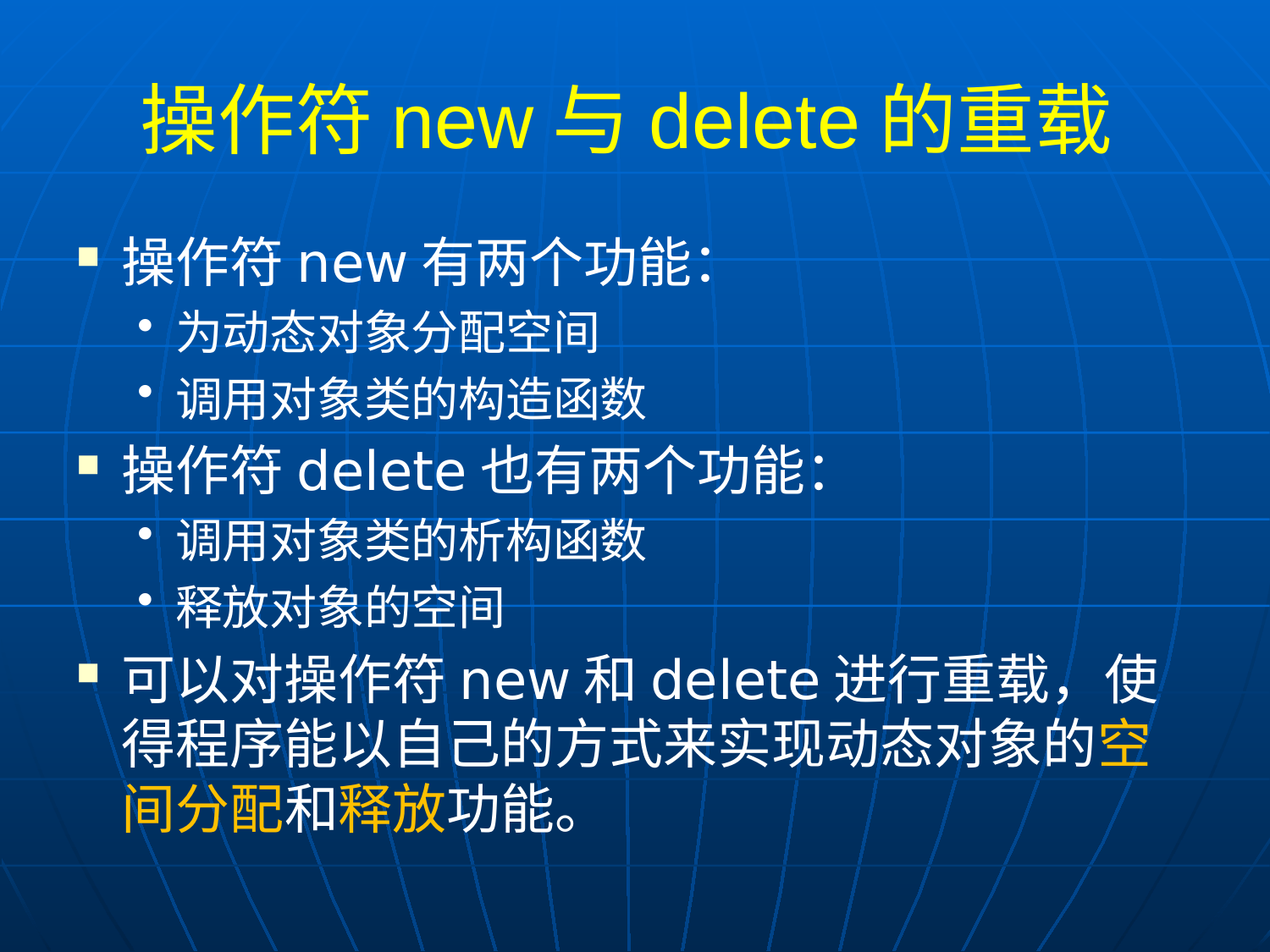

# 操作符new与delete的重载
操作符new有两个功能：
为动态对象分配空间
调用对象类的构造函数
操作符delete也有两个功能：
调用对象类的析构函数
释放对象的空间
可以对操作符new和delete进行重载，使得程序能以自己的方式来实现动态对象的空间分配和释放功能。